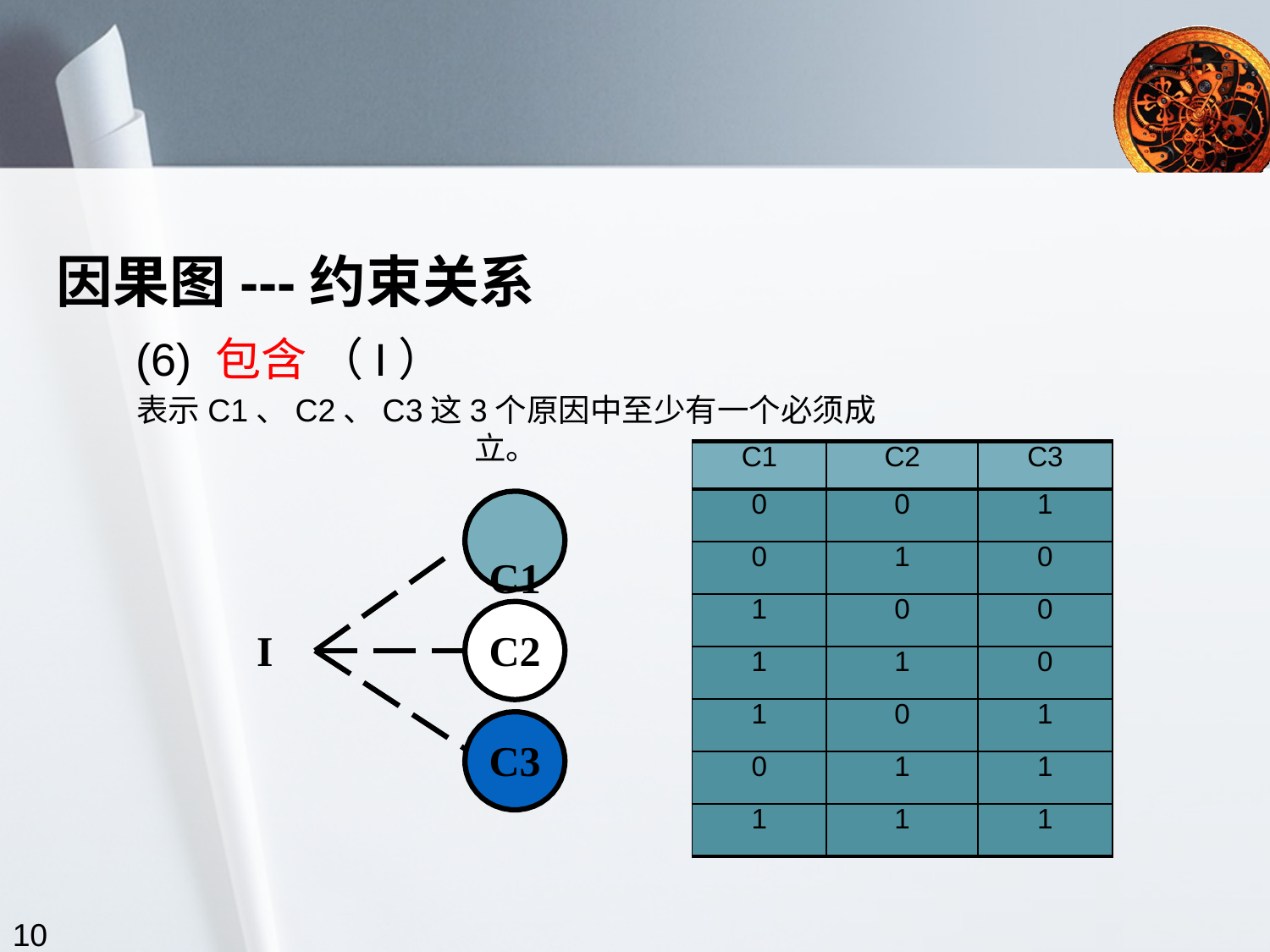

因果图---约束关系
(6) 包含 （I）
表示C1、C2、C3这3个原因中至少有一个必须成立。

C1
| C1 | C2 | C3 |
| --- | --- | --- |
| 0 | 0 | 1 |
| 0 | 1 | 0 |
| 1 | 0 | 0 |
| 1 | 1 | 0 |
| 1 | 0 | 1 |
| 0 | 1 | 1 |
| 1 | 1 | 1 |

I
C2

C3
10